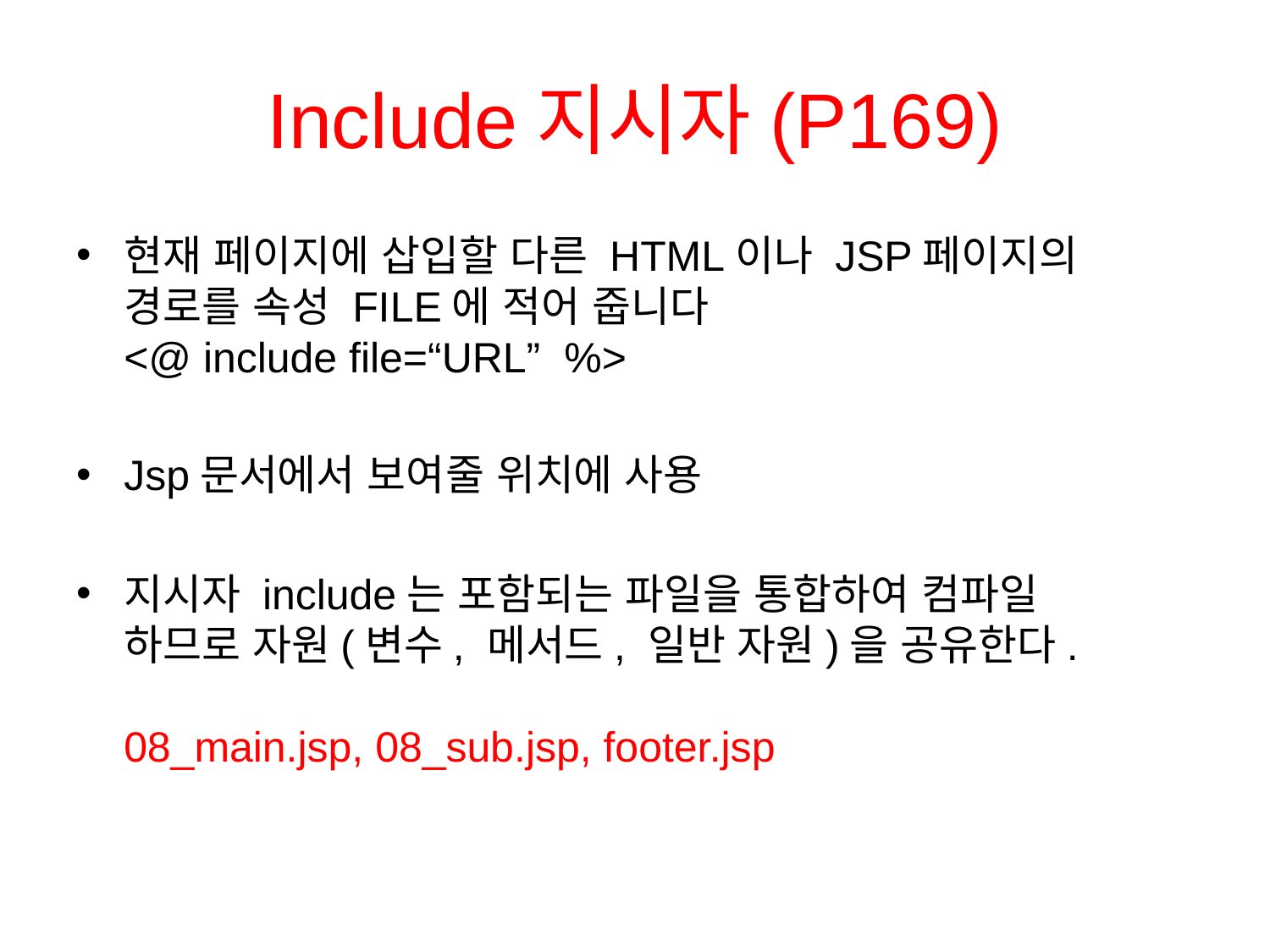

# Include지시자(P169)
현재 페이지에 삽입할 다른 HTML이나 JSP페이지의
경로를 속성 FILE에 적어 줍니다
<@ include file=“URL”  %>

Jsp문서에서 보여줄 위치에 사용

지시자 include는 포함되는 파일을 통합하여 컴파일
하므로 자원(변수, 메서드, 일반 자원)을 공유한다.
08_main.jsp, 08_sub.jsp, footer.jsp